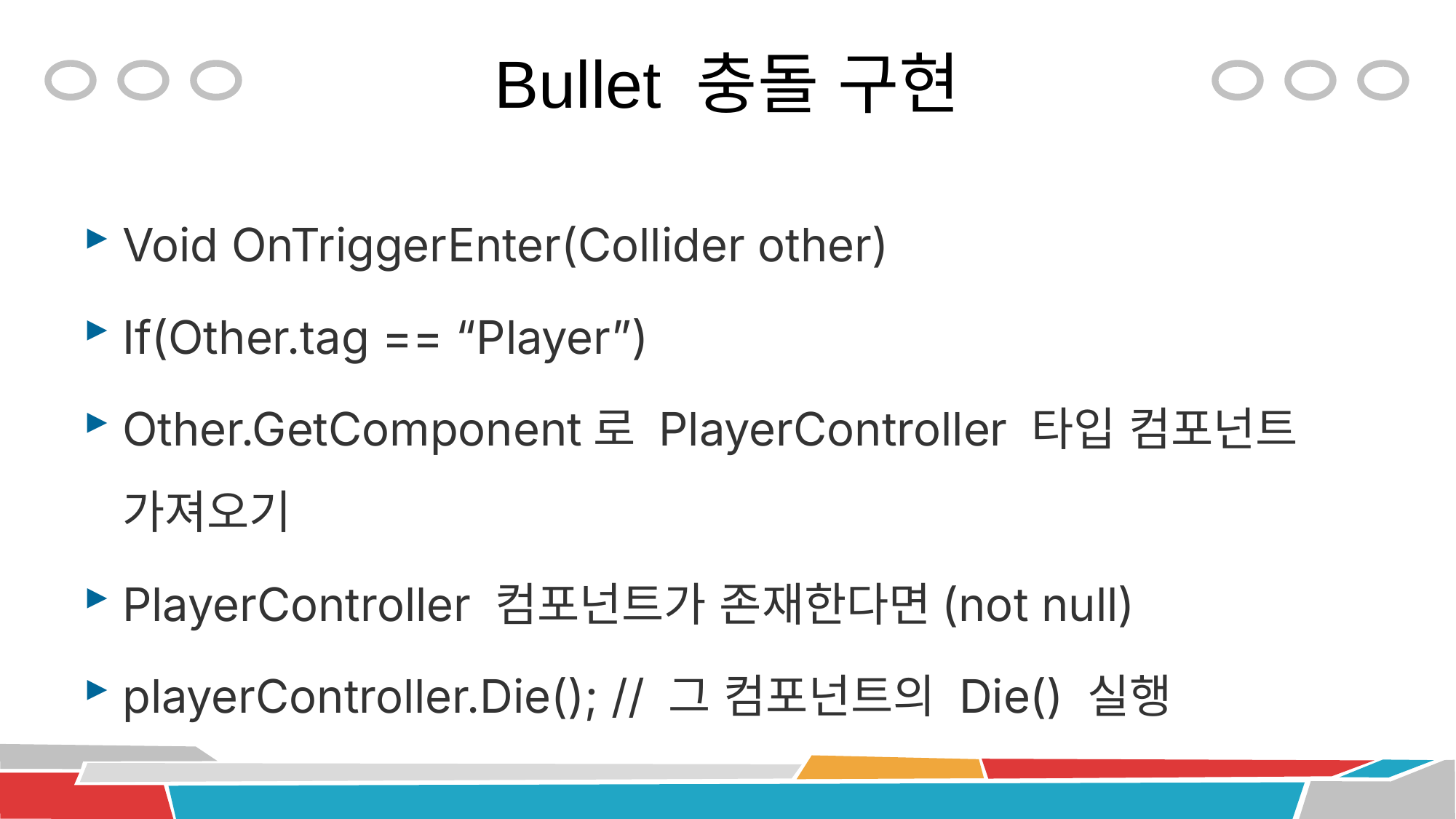

# Bullet 충돌 구현
Void OnTriggerEnter(Collider other)
If(Other.tag == “Player”)
Other.GetComponent로 PlayerController 타입 컴포넌트 가져오기
PlayerController 컴포넌트가 존재한다면(not null)
playerController.Die(); // 그 컴포넌트의 Die() 실행